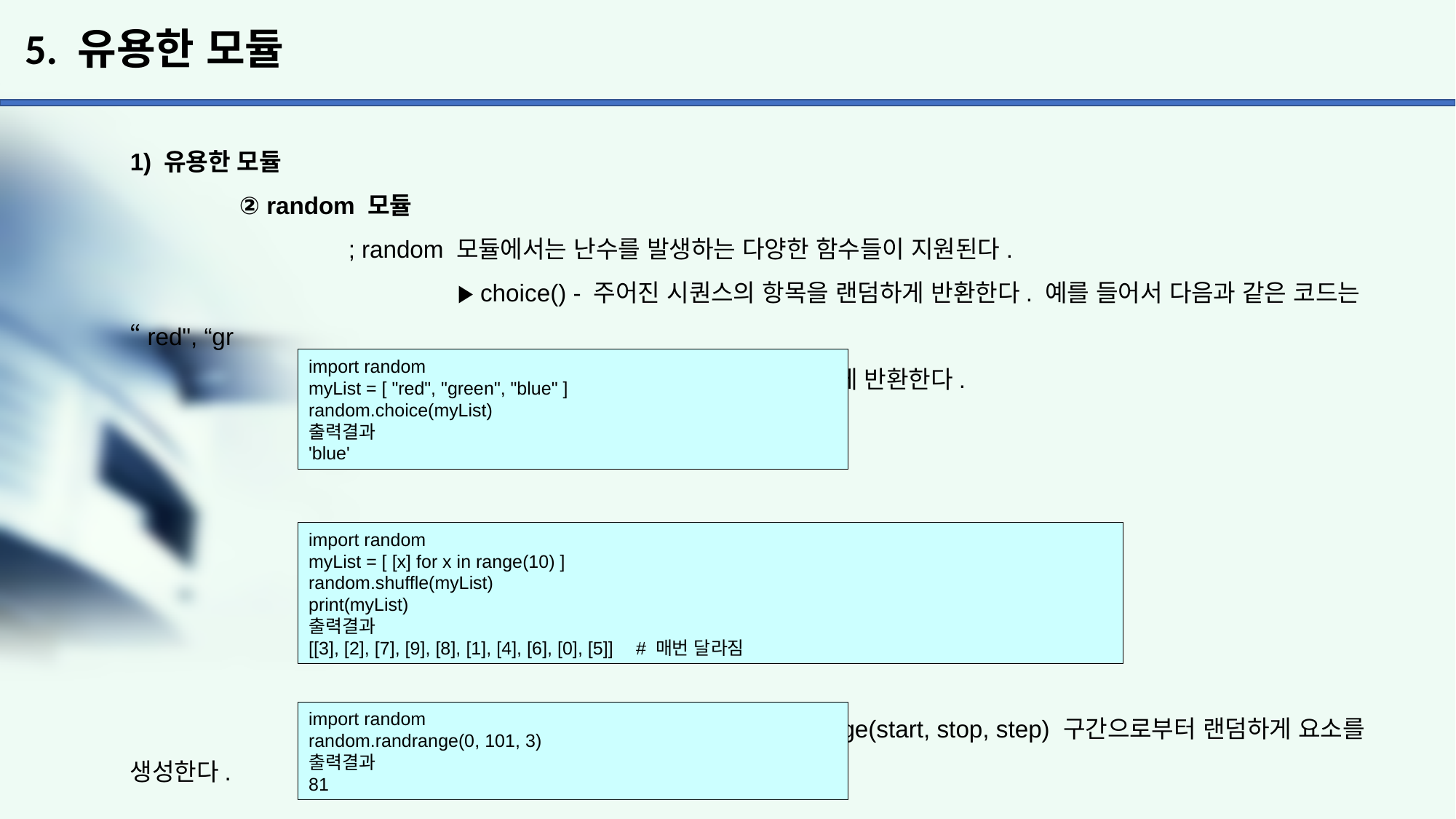

# 5. 유용한 모듈
1) 유용한 모듈
	② random 모듈
		; random 모듈에서는 난수를 발생하는 다양한 함수들이 지원된다.
			▶ choice() - 주어진 시퀀스의 항목을 랜덤하게 반환한다. 예를 들어서 다음과 같은 코드는 “red", “gr
			    een", "blue" 중에서 하나를 랜덤하게 반환한다.

			▶ shuffle() - 리스트의 항목을 랜덤하게 섞는다.

			▶ randrange(start, stop[, step]) - range(start, stop, step) 구간으로부터 랜덤하게 요소를 생성한다.

import random
myList = [ "red", "green", "blue" ]
random.choice(myList)
출력결과
'blue'
import random
myList = [ [x] for x in range(10) ]
random.shuffle(myList)
print(myList)
출력결과
[[3], [2], [7], [9], [8], [1], [4], [6], [0], [5]]	# 매번 달라짐
import random
random.randrange(0, 101, 3)
출력결과
81